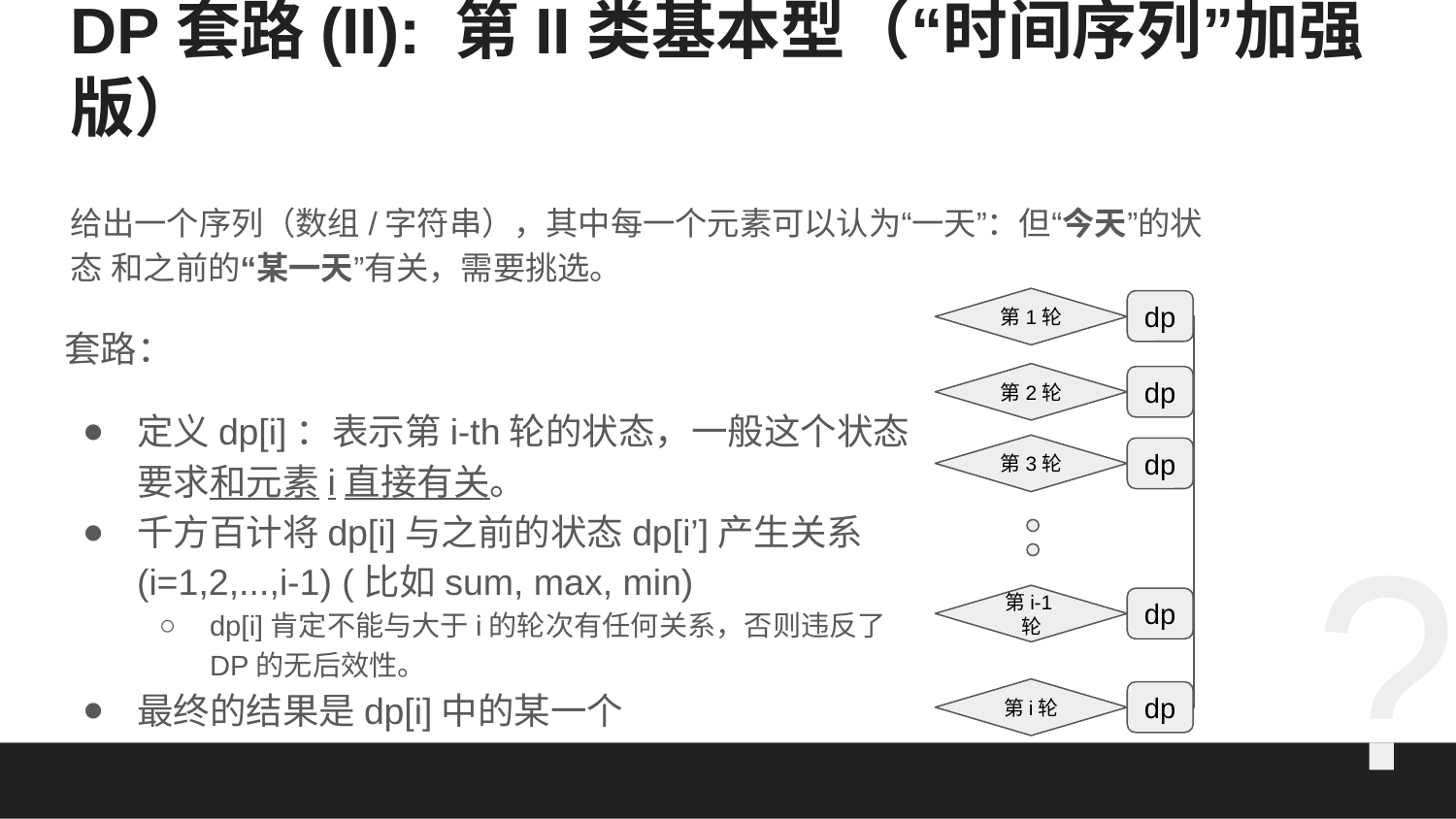

# DP套路(II): 第II类基本型（“时间序列”加强版）
给出一个序列（数组/字符串），其中每一个元素可以认为“一天”：但“今天”的状态 和之前的“某一天”有关，需要挑选。

第1轮
dp
第2轮
dp
第3轮
dp

?
第i-1轮
dp
第i轮
dp
套路：
定义dp[i]：表示第i-th轮的状态，一般这个状态要求和元素i直接有关。
千方百计将dp[i]与之前的状态dp[i’]产生关系(i=1,2,...,i-1) (比如sum, max, min)
dp[i]肯定不能与大于i的轮次有任何关系，否则违反了DP的无后效性。
最终的结果是dp[i]中的某一个